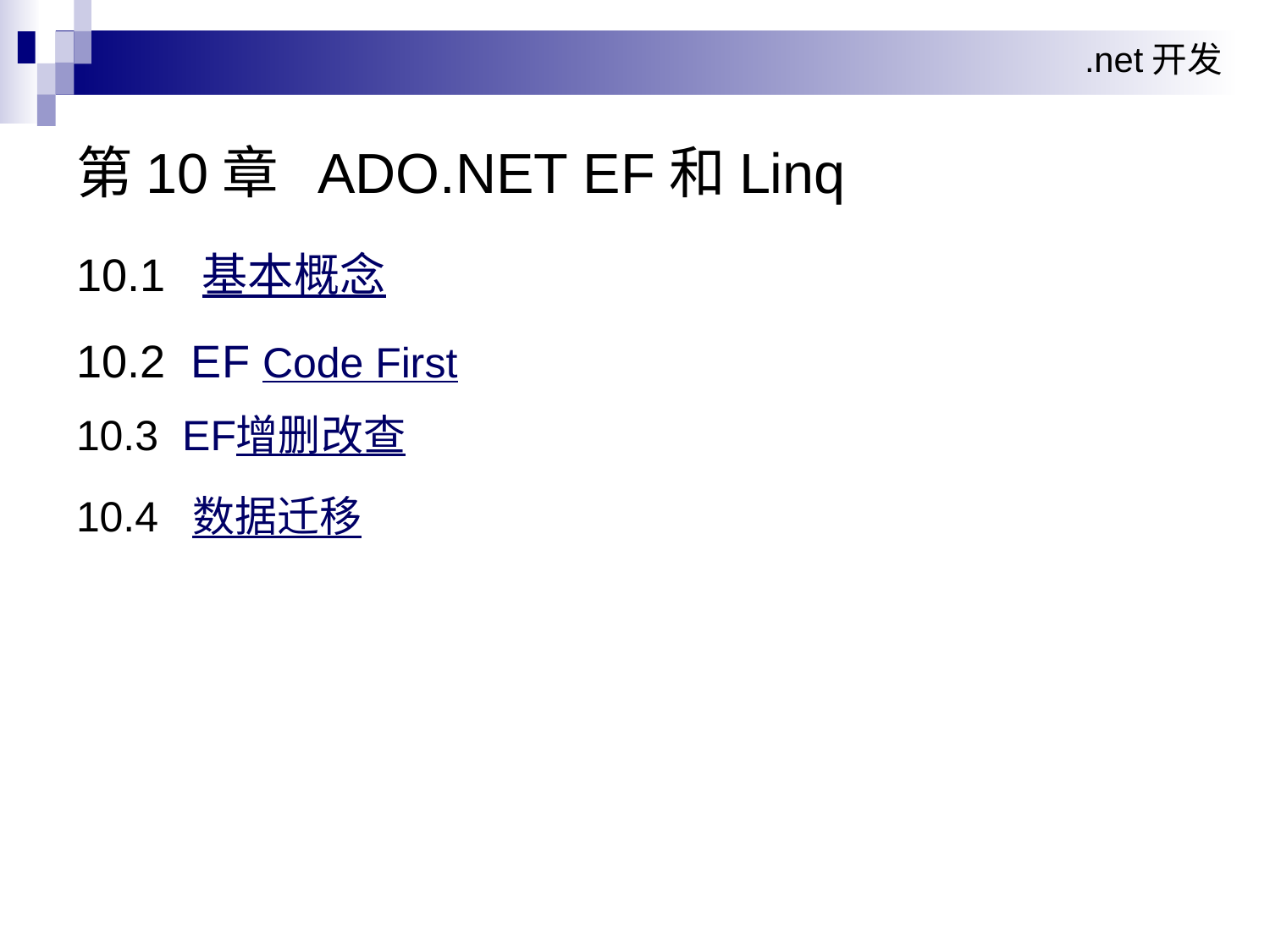

第10章  ADO.NET EF和Linq
10.1  基本概念
10.2  EF Code First
10.3  EF增删改查
10.4  数据迁移